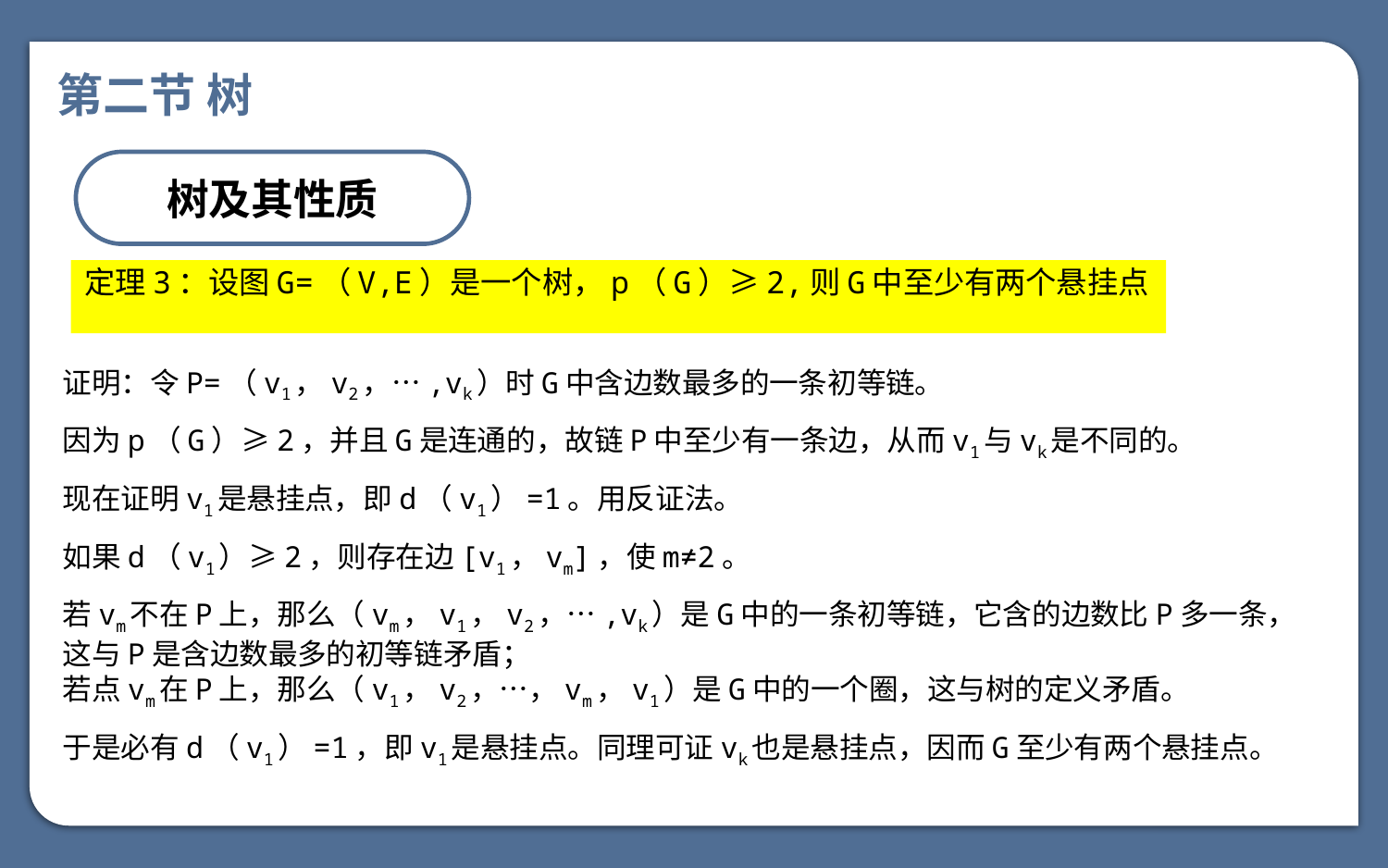

第二节 树
树及其性质
定理3：设图G=（V,E）是一个树，p（G）≥2,则G中至少有两个悬挂点
证明：令P=（v1，v2，…,vk）时G中含边数最多的一条初等链。
因为p（G）≥2，并且G是连通的，故链P中至少有一条边，从而v1与vk是不同的。
现在证明v1是悬挂点，即d（v1）=1。用反证法。
如果d（v1）≥2，则存在边[v1，vm]，使m≠2。
若vm不在P上，那么（vm，v1，v2，…,vk）是G中的一条初等链，它含的边数比P多一条，这与P是含边数最多的初等链矛盾；
若点vm在P上，那么（v1，v2，…，vm，v1）是G中的一个圈，这与树的定义矛盾。
于是必有d（v1）=1，即v1是悬挂点。同理可证vk也是悬挂点，因而G至少有两个悬挂点。